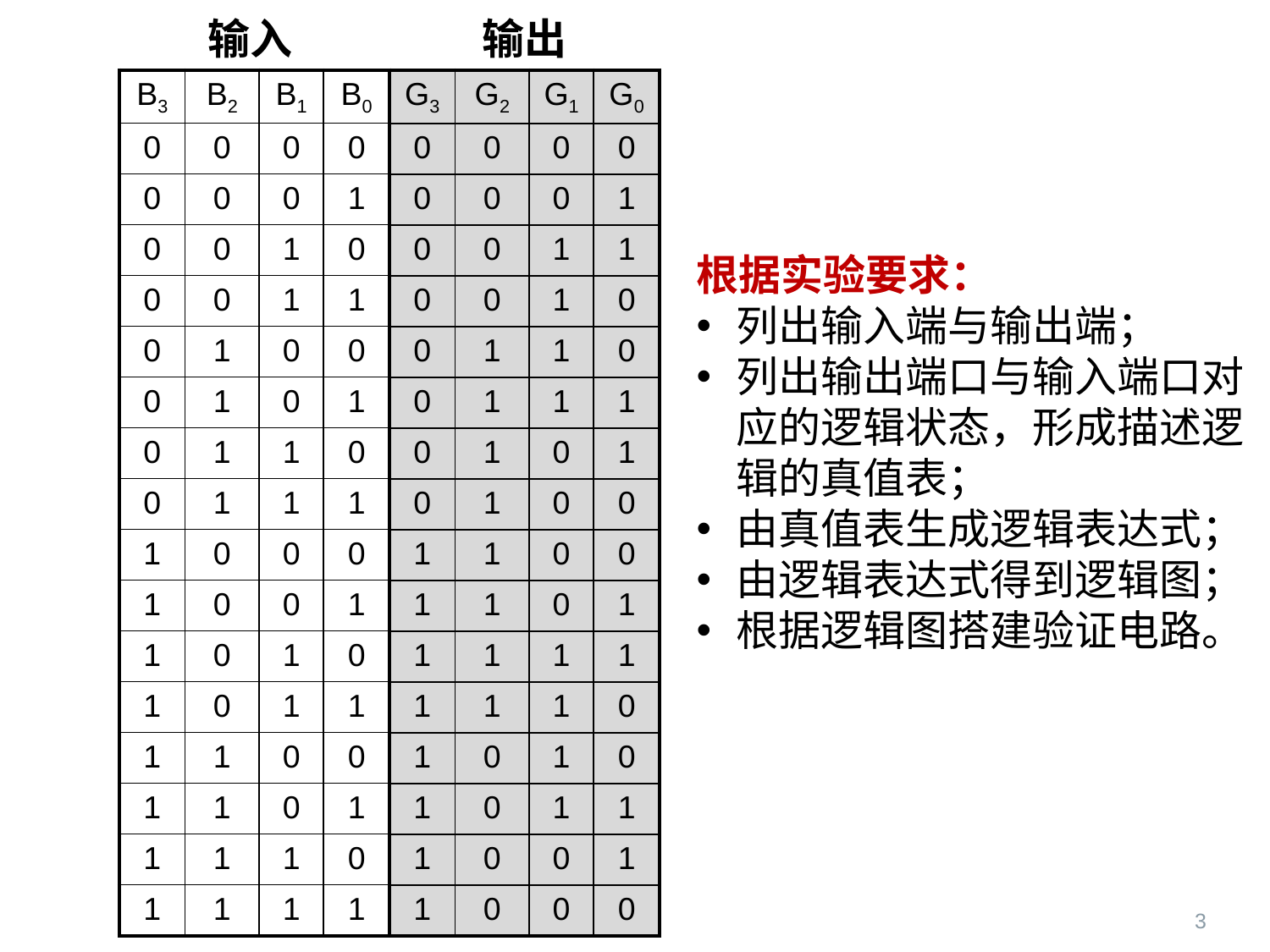

输入
输出
| B3 | B2 | B1 | B0 |
| --- | --- | --- | --- |
| 0 | 0 | 0 | 0 |
| 0 | 0 | 0 | 1 |
| 0 | 0 | 1 | 0 |
| 0 | 0 | 1 | 1 |
| 0 | 1 | 0 | 0 |
| 0 | 1 | 0 | 1 |
| 0 | 1 | 1 | 0 |
| 0 | 1 | 1 | 1 |
| 1 | 0 | 0 | 0 |
| 1 | 0 | 0 | 1 |
| 1 | 0 | 1 | 0 |
| 1 | 0 | 1 | 1 |
| 1 | 1 | 0 | 0 |
| 1 | 1 | 0 | 1 |
| 1 | 1 | 1 | 0 |
| 1 | 1 | 1 | 1 |
| G3 | G2 | G1 | G0 |
| --- | --- | --- | --- |
| 0 | 0 | 0 | 0 |
| 0 | 0 | 0 | 1 |
| 0 | 0 | 1 | 1 |
| 0 | 0 | 1 | 0 |
| 0 | 1 | 1 | 0 |
| 0 | 1 | 1 | 1 |
| 0 | 1 | 0 | 1 |
| 0 | 1 | 0 | 0 |
| 1 | 1 | 0 | 0 |
| 1 | 1 | 0 | 1 |
| 1 | 1 | 1 | 1 |
| 1 | 1 | 1 | 0 |
| 1 | 0 | 1 | 0 |
| 1 | 0 | 1 | 1 |
| 1 | 0 | 0 | 1 |
| 1 | 0 | 0 | 0 |
根据实验要求：
列出输入端与输出端；
列出输出端口与输入端口对应的逻辑状态，形成描述逻辑的真值表；
由真值表生成逻辑表达式；
由逻辑表达式得到逻辑图；
根据逻辑图搭建验证电路。
3